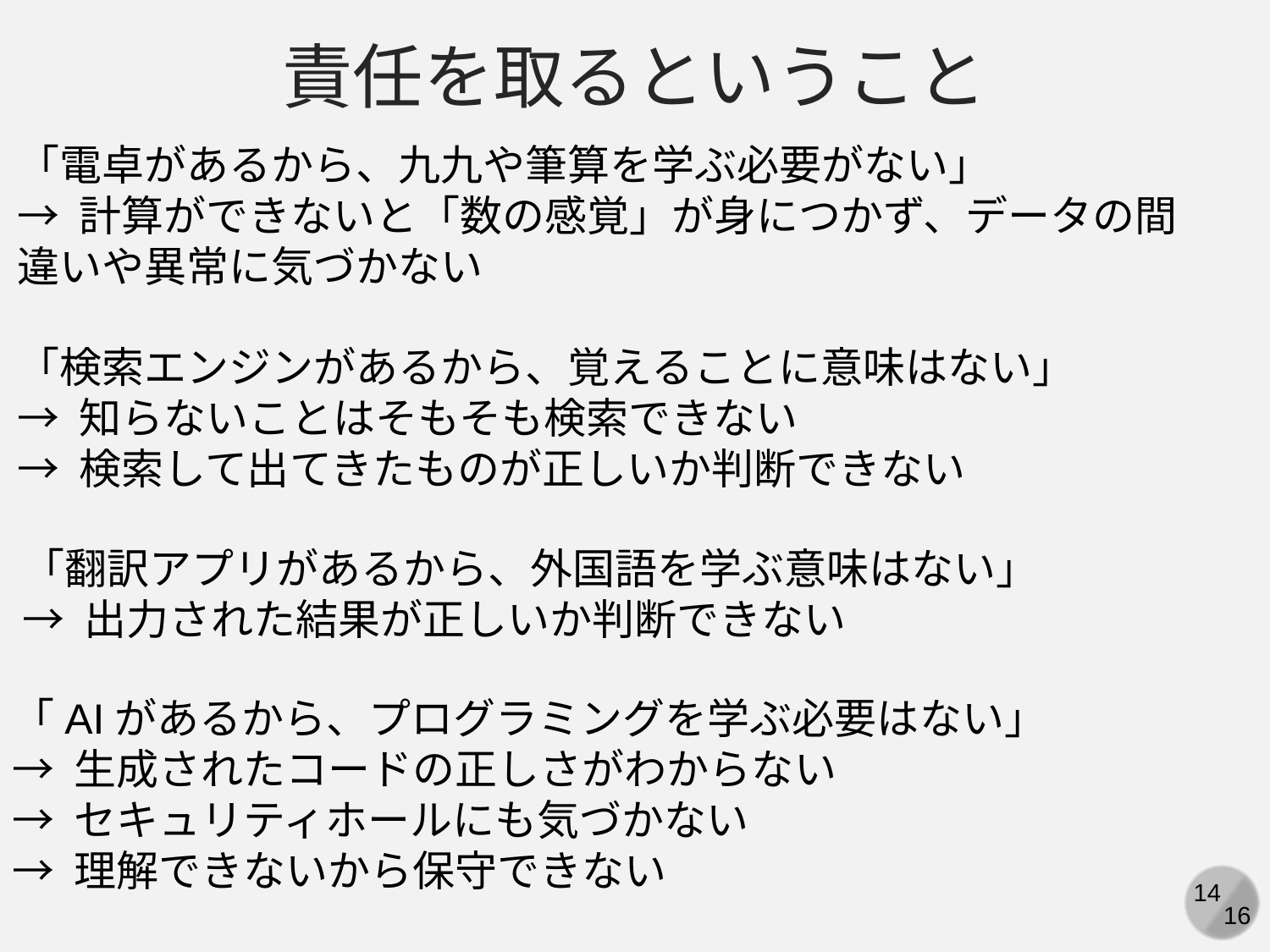

責任を取るということ
「電卓があるから、九九や筆算を学ぶ必要がない」
→ 計算ができないと「数の感覚」が身につかず、データの間違いや異常に気づかない
「検索エンジンがあるから、覚えることに意味はない」
→ 知らないことはそもそも検索できない
→ 検索して出てきたものが正しいか判断できない
「翻訳アプリがあるから、外国語を学ぶ意味はない」
→ 出力された結果が正しいか判断できない
「AIがあるから、プログラミングを学ぶ必要はない」
→ 生成されたコードの正しさがわからない
→ セキュリティホールにも気づかない
→ 理解できないから保守できない